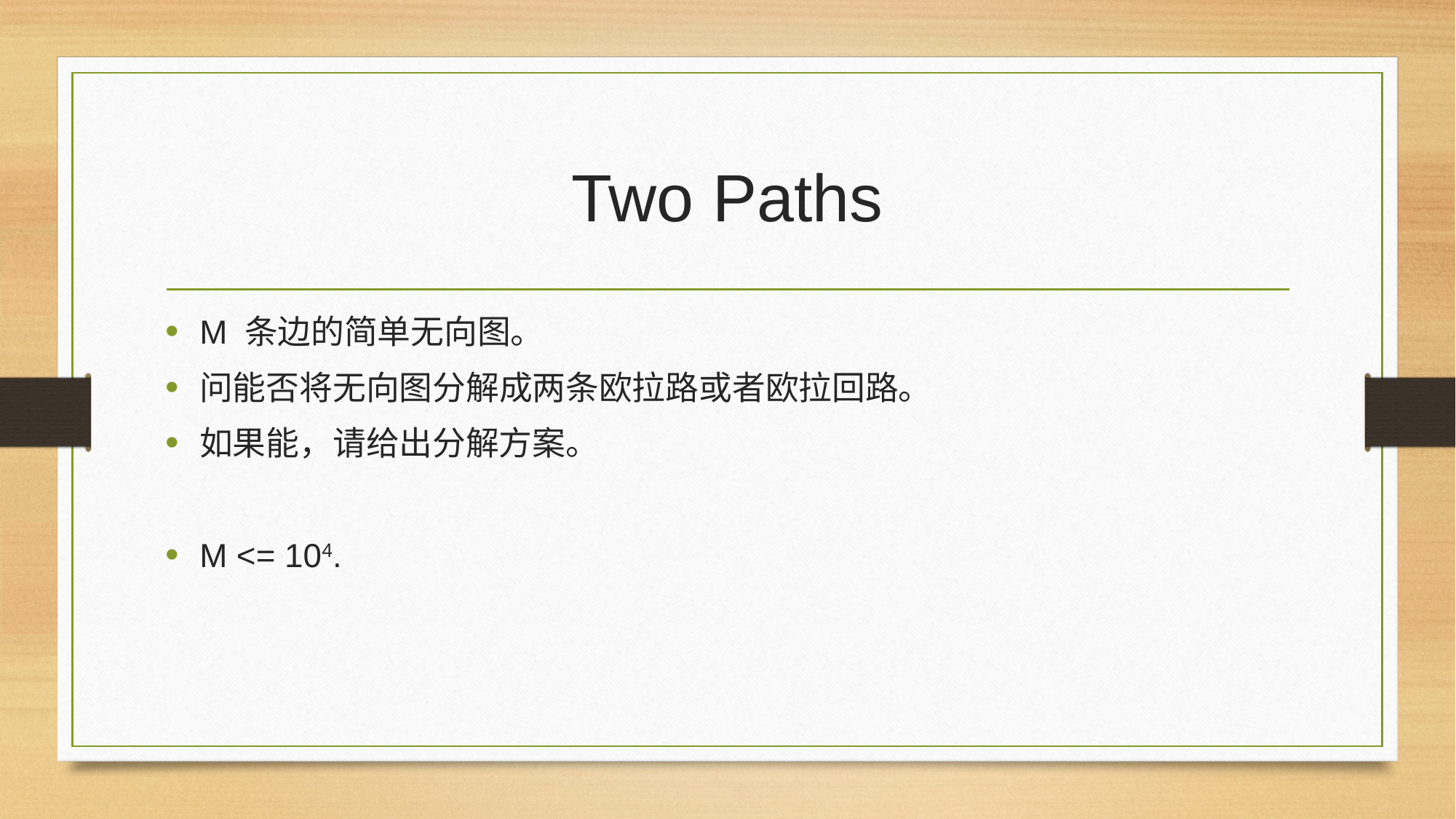

# Two Paths
M 条边的简单无向图。
问能否将无向图分解成两条欧拉路或者欧拉回路。
如果能，请给出分解方案。

M <= 104.